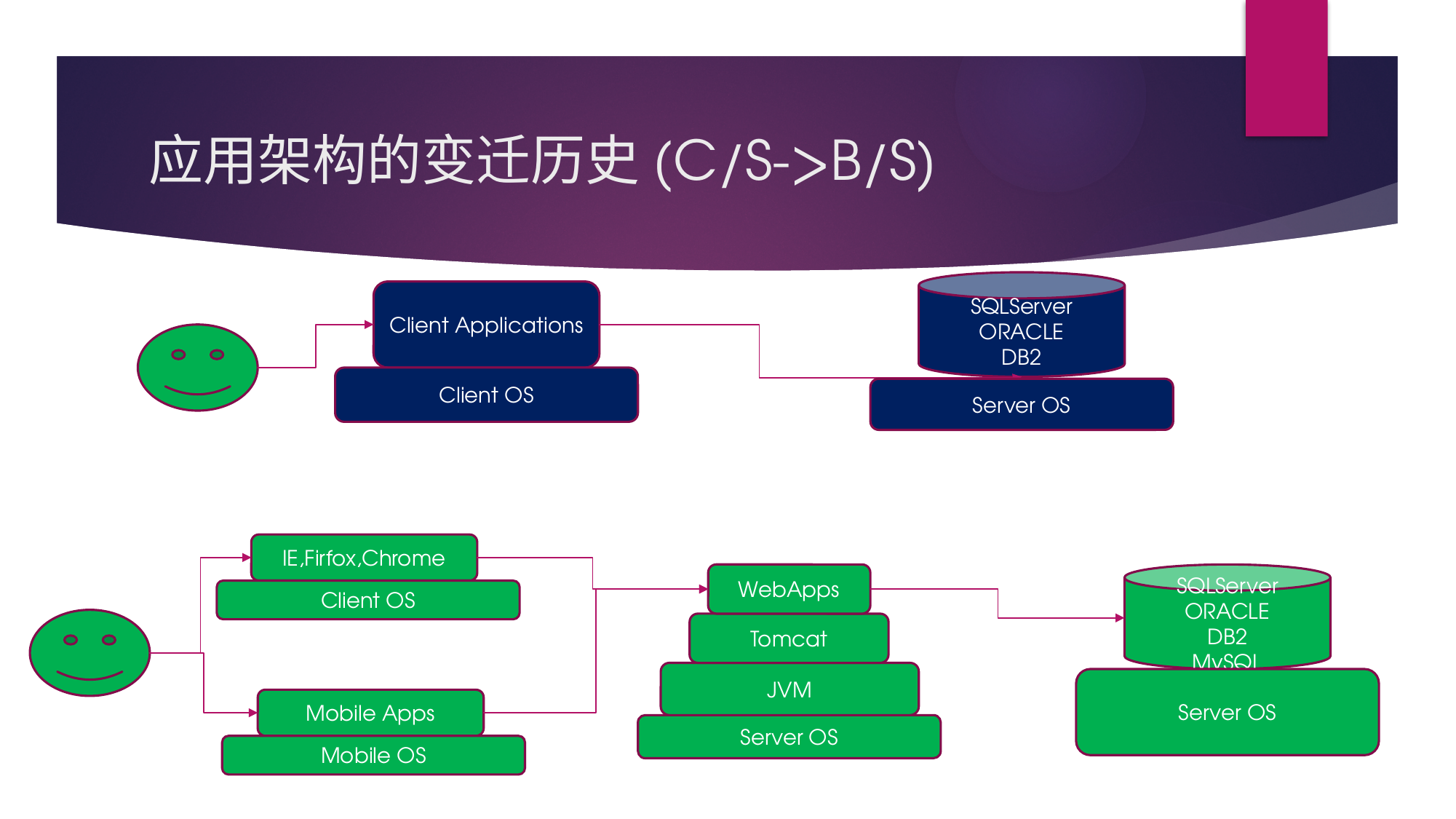

# 应用架构的变迁历史(C/S->B/S)
SQLServer
ORACLE
DB2
Client Applications

Client OS
Server OS
IE,Firfox,Chrome
WebApps
SQLServer
ORACLE
DB2
MySQL
Client OS

Tomcat
JVM
Server OS
Mobile Apps
Server OS
Mobile OS